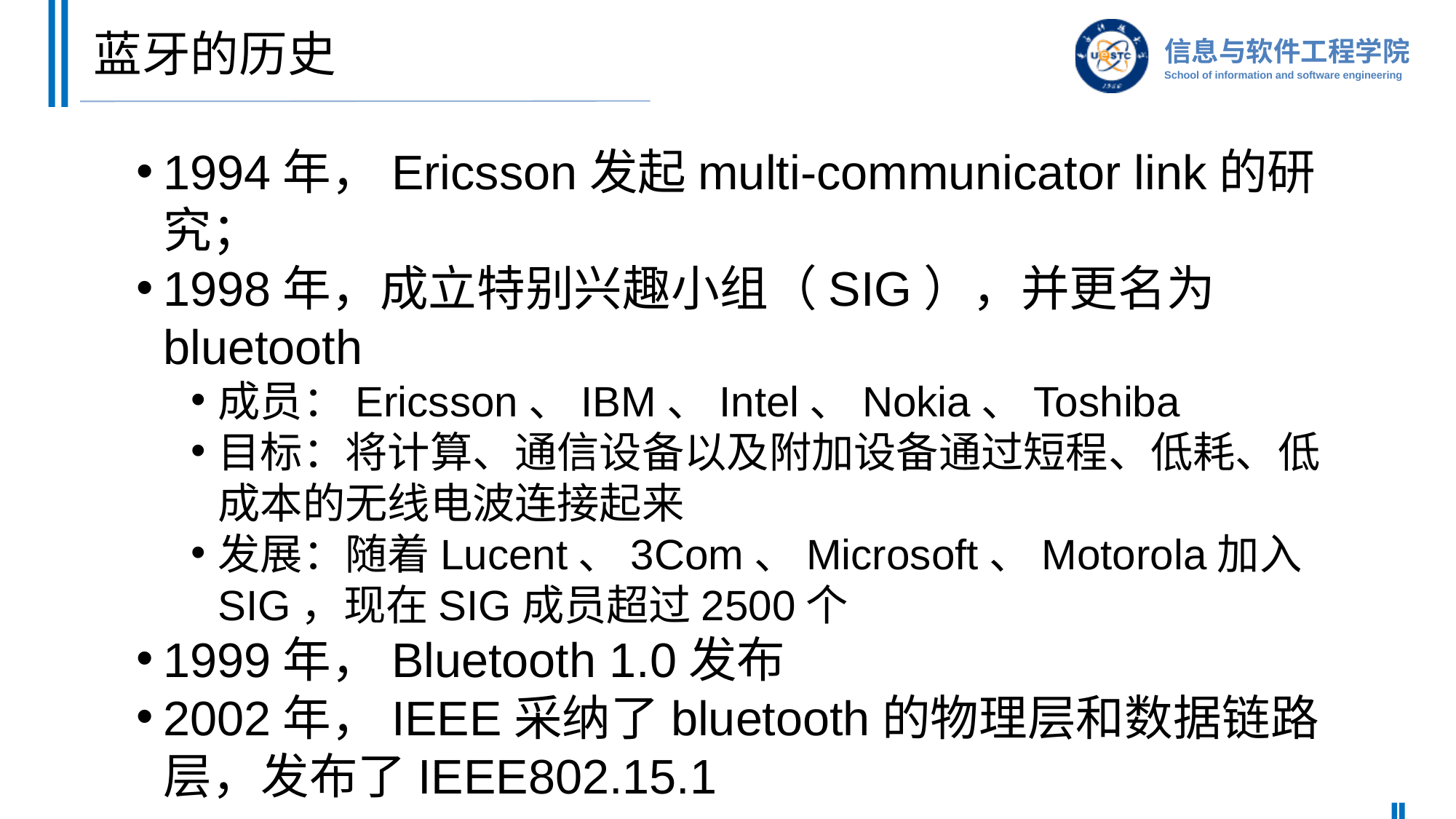

# 蓝牙的历史
1994年，Ericsson发起multi-communicator link的研究；
1998年，成立特别兴趣小组（SIG），并更名为bluetooth
成员：Ericsson、IBM、Intel、Nokia、Toshiba
目标：将计算、通信设备以及附加设备通过短程、低耗、低成本的无线电波连接起来
发展：随着Lucent、3Com、Microsoft、Motorola加入SIG，现在SIG成员超过2500个
1999年，Bluetooth 1.0发布
2002年，IEEE采纳了bluetooth的物理层和数据链路层，发布了IEEE802.15.1